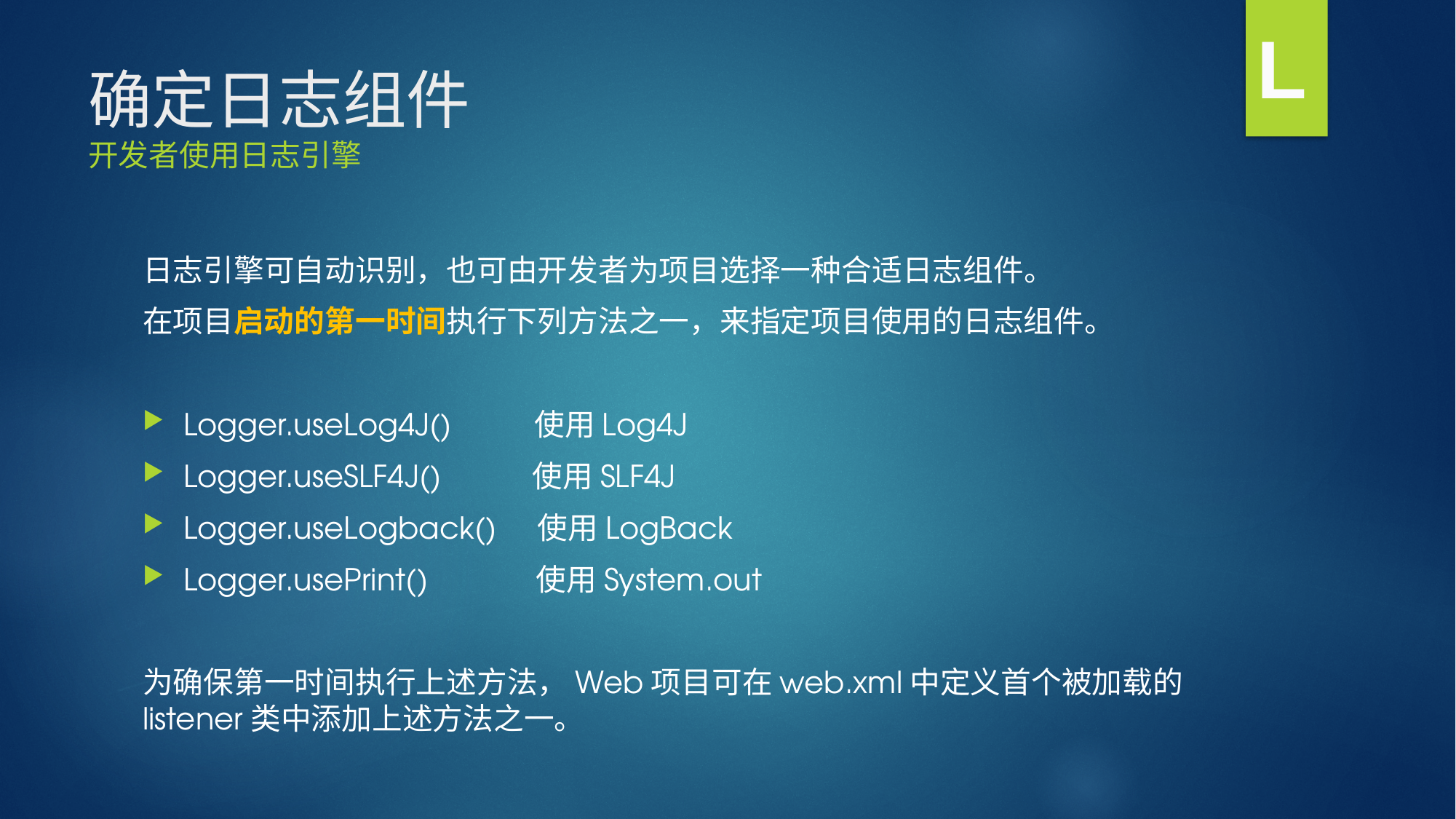

L
# 确定日志组件 开发者使用日志引擎
日志引擎可自动识别，也可由开发者为项目选择一种合适日志组件。
在项目启动的第一时间执行下列方法之一，来指定项目使用的日志组件。

Logger.useLog4J()         使用Log4J
Logger.useSLF4J()          使用SLF4J
Logger.useLogback()    使用LogBack
Logger.usePrint()            使用System.out

为确保第一时间执行上述方法，Web项目可在web.xml中定义首个被加载的listener类中添加上述方法之一。